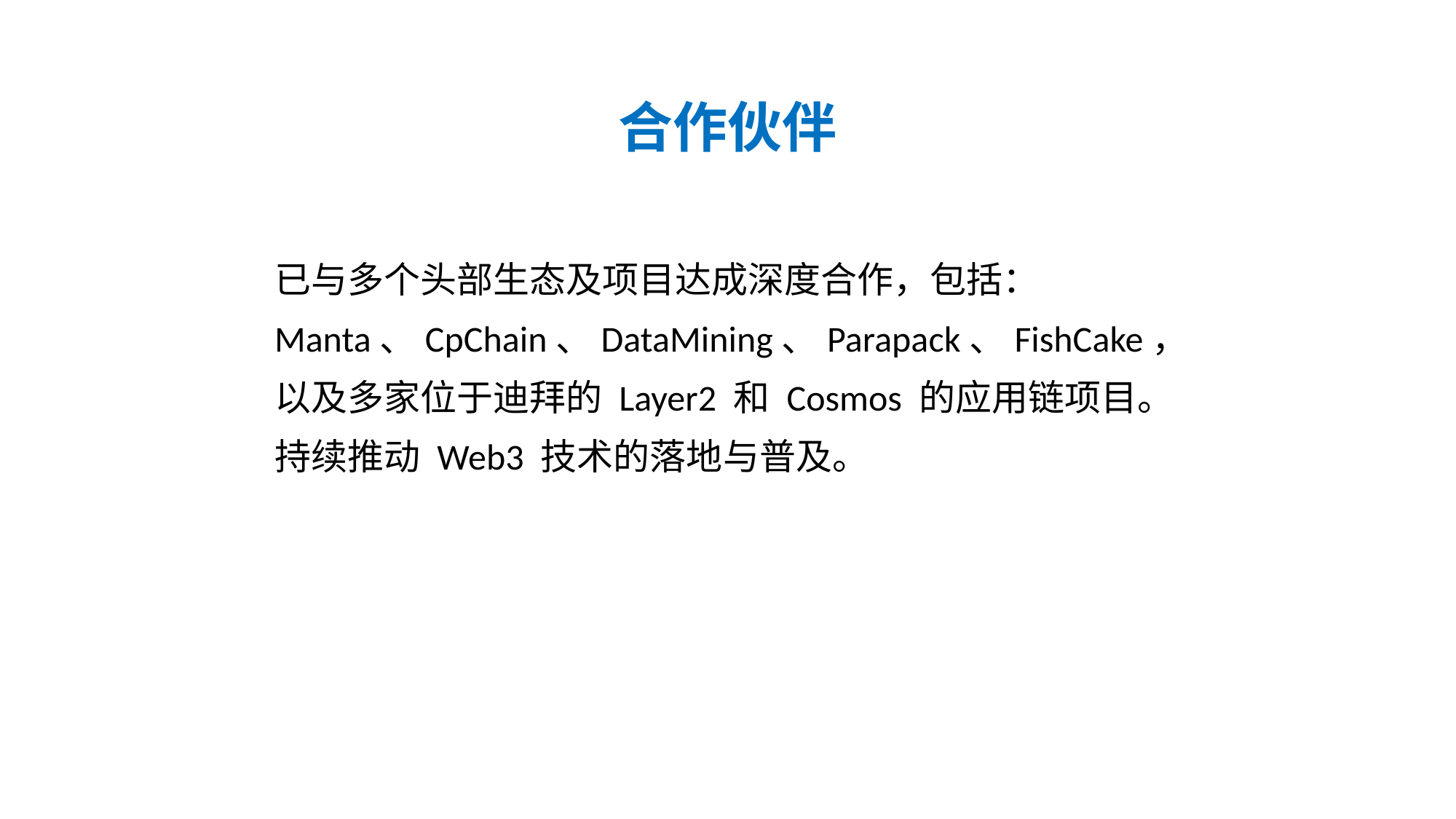

合作伙伴

已与多个头部生态及项目达成深度合作，包括：
Manta、CpChain、DataMining、Parapack、FishCake，
以及多家位于迪拜的 Layer2 和 Cosmos 的应用链项目。
持续推动 Web3 技术的落地与普及。